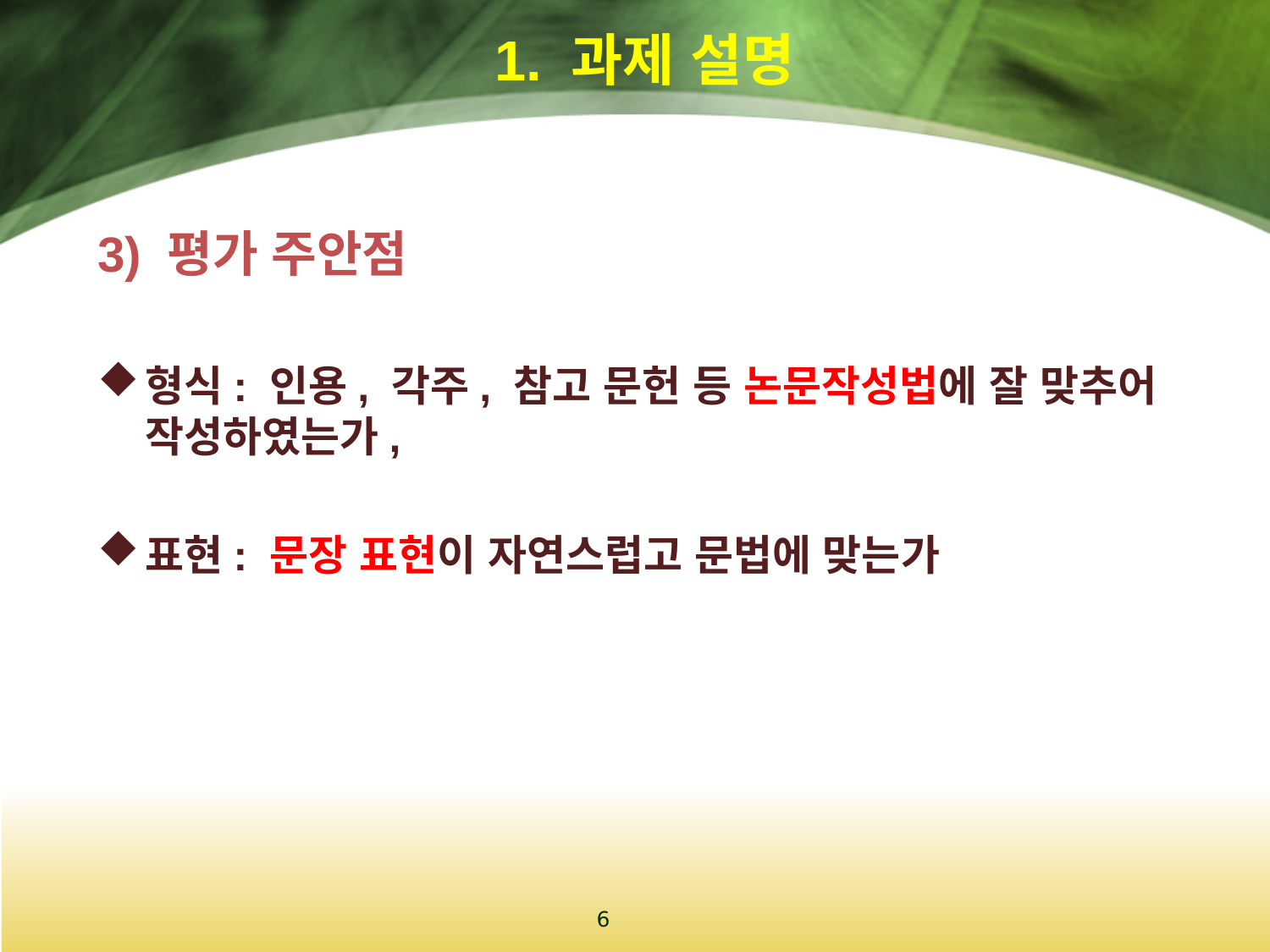

# 1. 과제 설명
3) 평가 주안점

형식: 인용, 각주, 참고 문헌 등 논문작성법에 잘 맞추어 작성하였는가,

표현: 문장 표현이 자연스럽고 문법에 맞는가

6